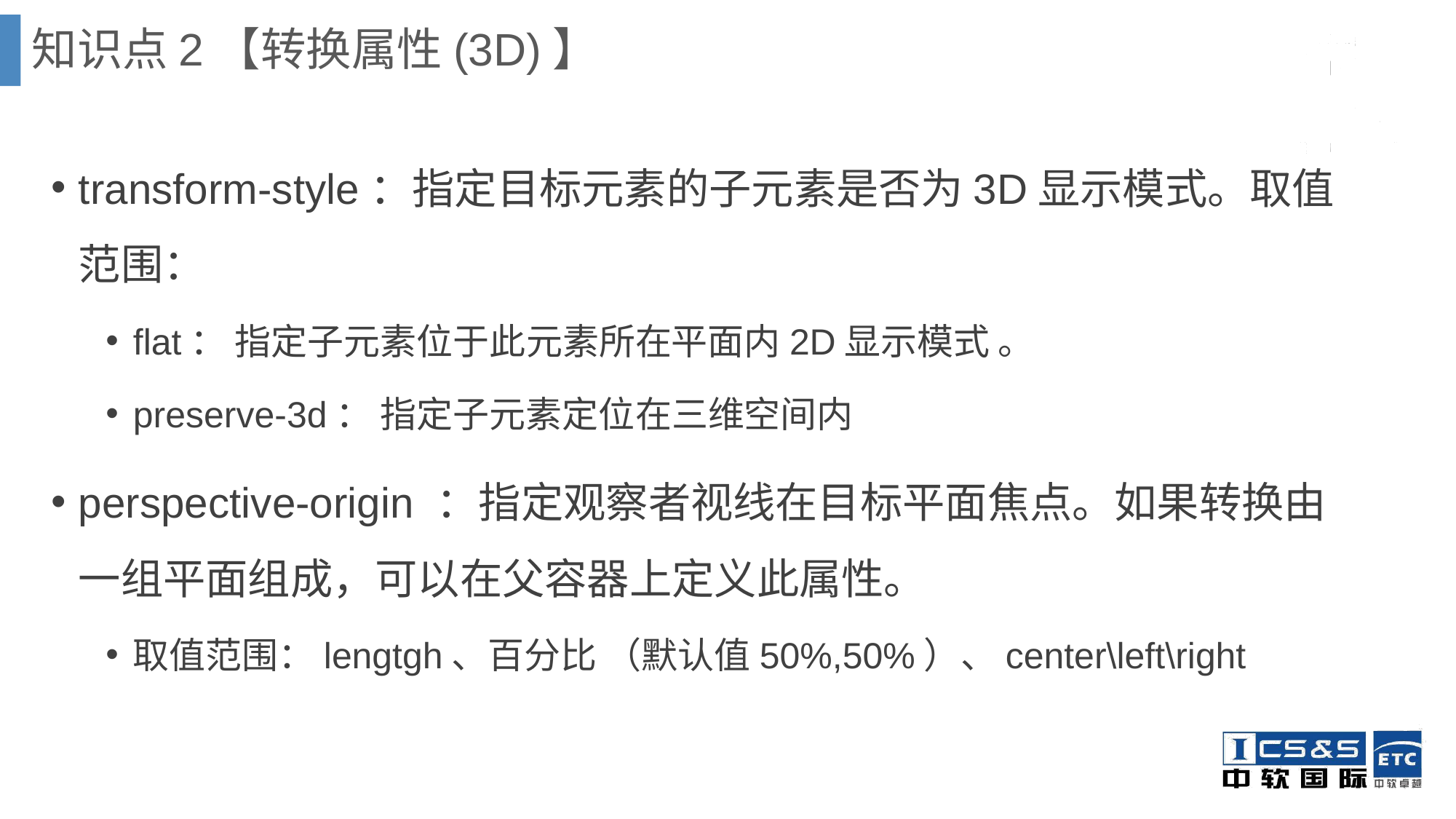

知识点2【转换属性(3D)】
transform-style：指定目标元素的子元素是否为3D显示模式。取值范围：
flat： 指定子元素位于此元素所在平面内2D显示模式 。
preserve-3d： 指定子元素定位在三维空间内
perspective-origin ：指定观察者视线在目标平面焦点。如果转换由一组平面组成，可以在父容器上定义此属性。
取值范围：lengtgh、百分比 （默认值50%,50%）、center\left\right